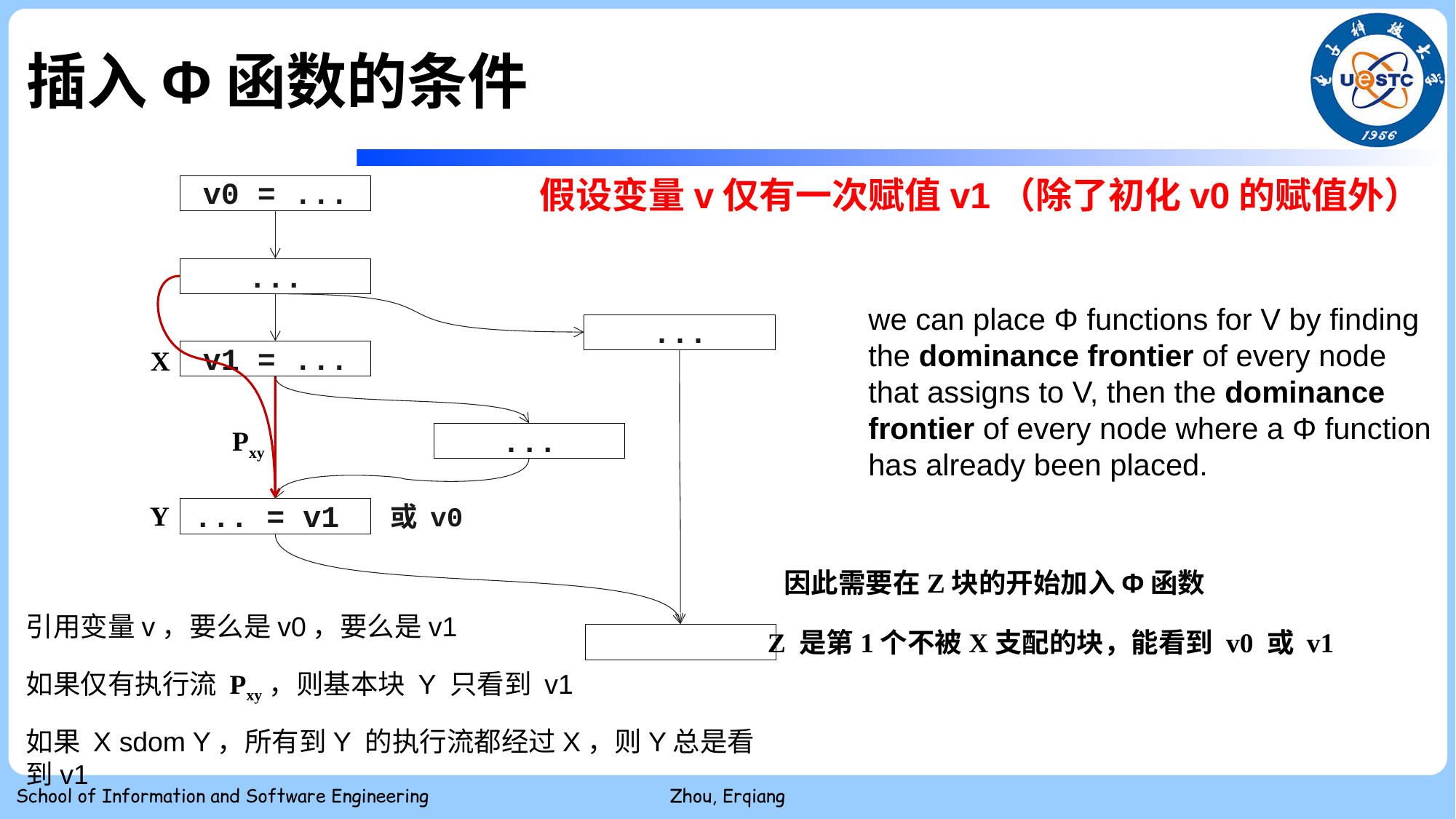

# 插入Φ函数的条件
假设变量v仅有一次赋值v1（除了初化v0的赋值外）
v0 = ...
...
we can place Φ functions for V by finding the dominance frontier of every node that assigns to V, then the dominance frontier of every node where a Φ function has already been placed.
...
X
v1 = ...
Pxy
...
Y
或 v0
... = v1
因此需要在Z块的开始加入Φ函数
引用变量v，要么是v0，要么是v1
Z 是第1个不被X支配的块，能看到 v0 或 v1

如果仅有执行流 Pxy，则基本块 Y 只看到 v1
如果 X sdom Y，所有到Y 的执行流都经过X，则Y总是看到v1
School of Information and Software Engineering
Zhou, Erqiang
82